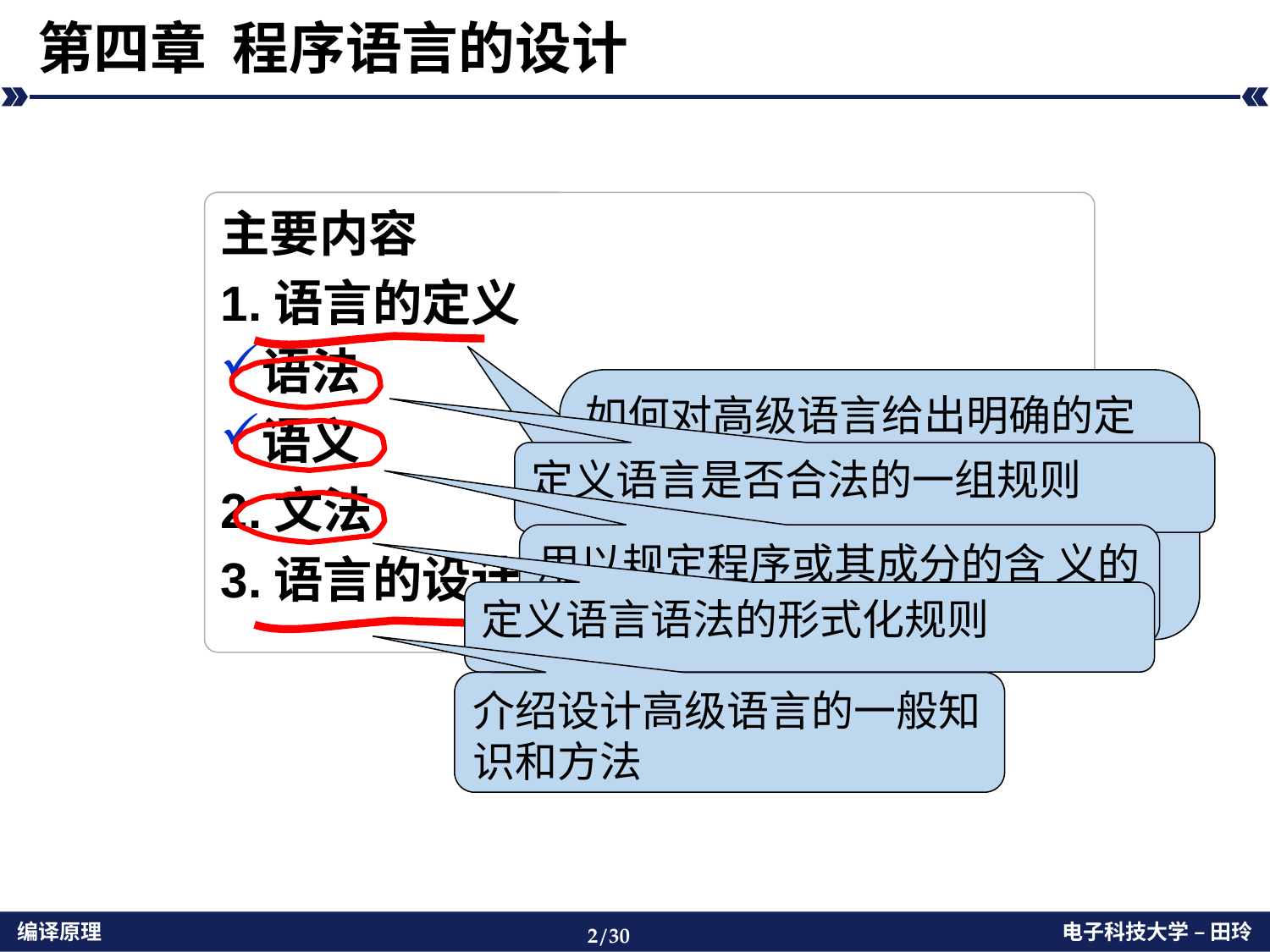

# 第四章  程序语言的设计
主要内容
1.语言的定义
语法
语义
2.文法
3.语言的设计

如何对高级语言给出明确的定义，以便语言的使用者和实现者，以及人和机器能无二义确定程序是否有效，它的含义是什么

定义语言是否合法的一组规则

用以规定程序或其成分的含 义的规则
定义语言语法的形式化规则

介绍设计高级语言的一般知识和方法